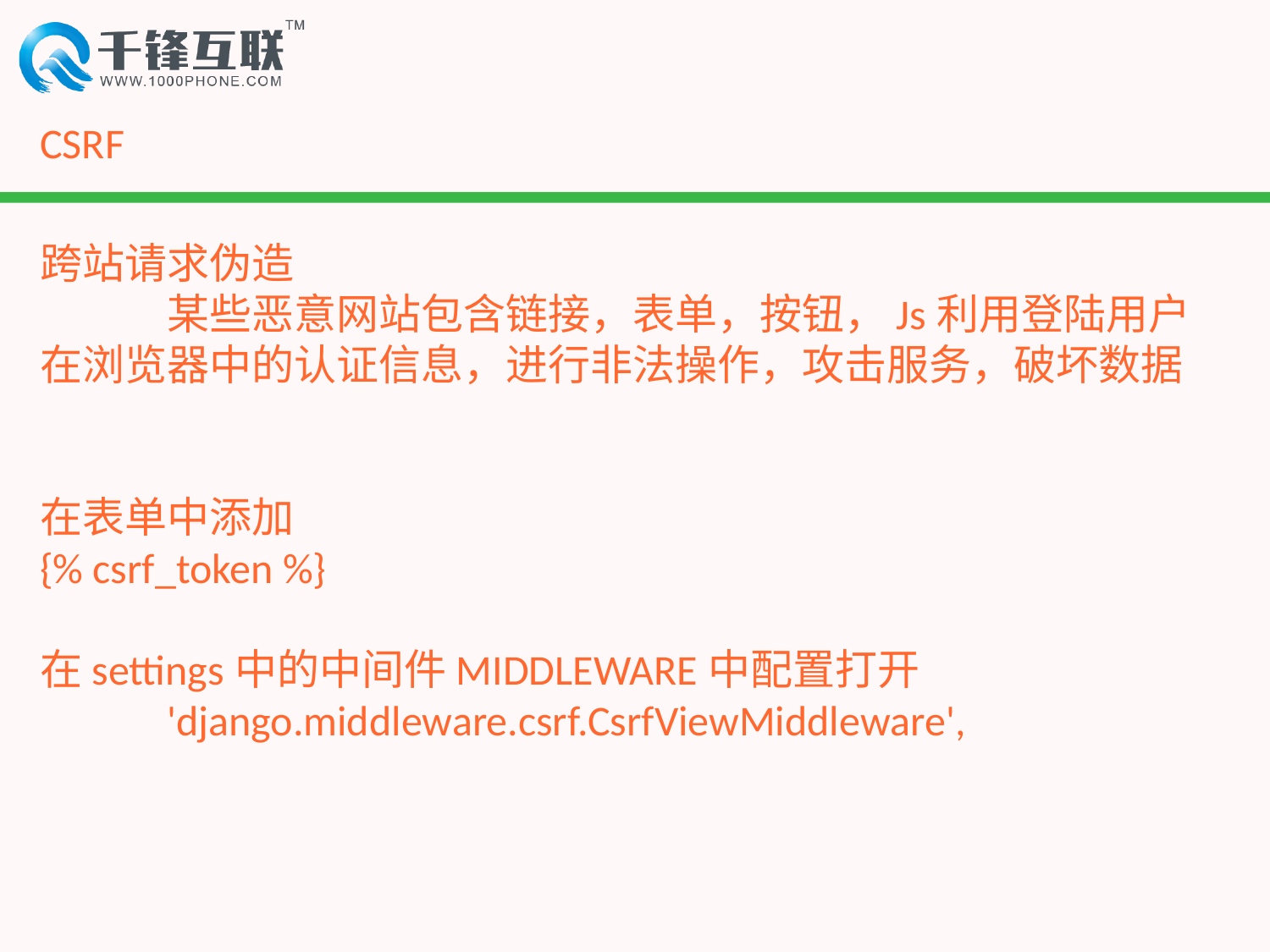

# CSRF
跨站请求伪造
	某些恶意网站包含链接，表单，按钮，Js利用登陆用户在浏览器中的认证信息，进行非法操作，攻击服务，破坏数据

在表单中添加
{% csrf_token %}

在settings中的中间件MIDDLEWARE中配置打开
	'django.middleware.csrf.CsrfViewMiddleware',